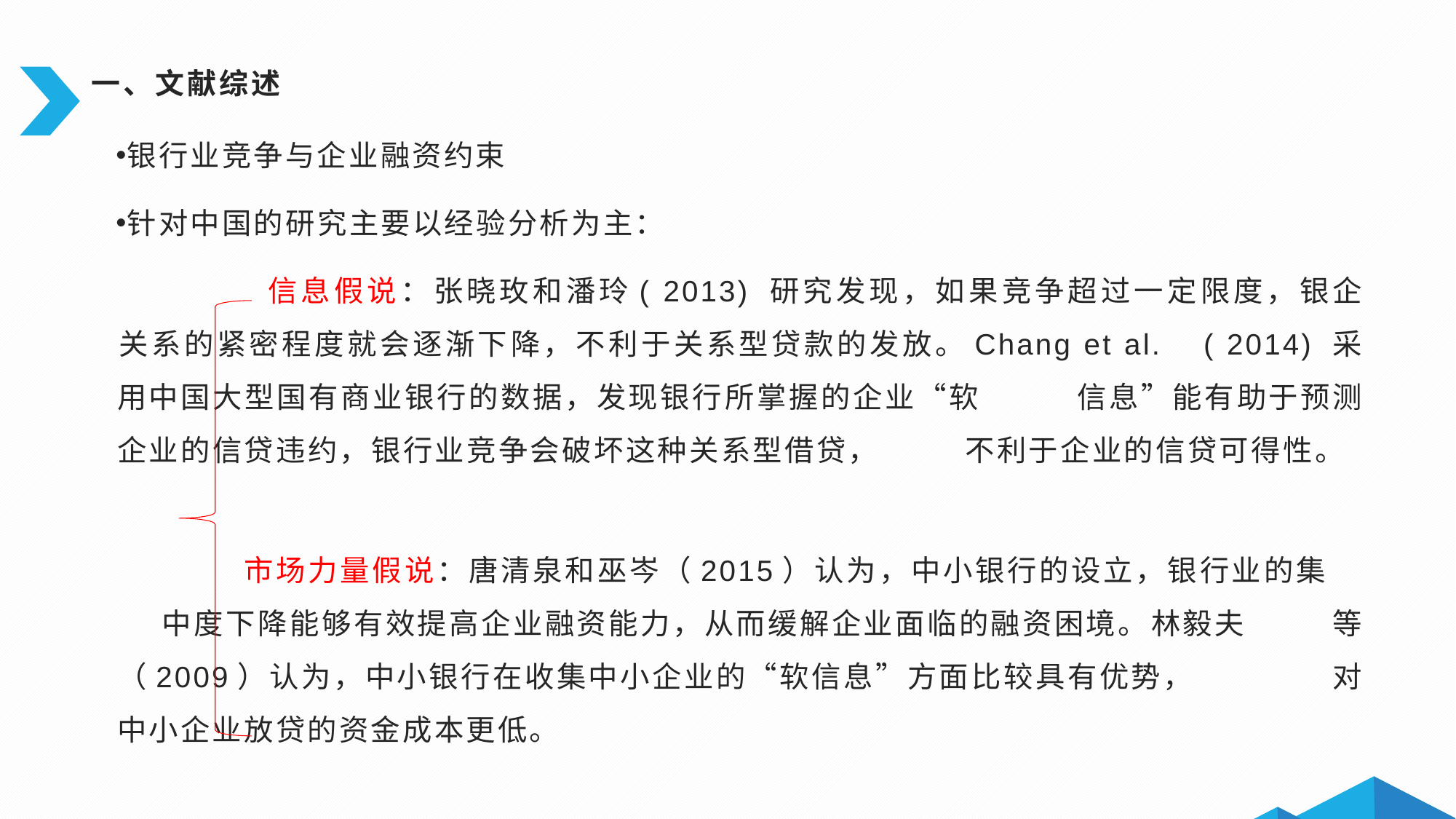

# 一、文献综述

银行业竞争与企业融资约束
针对中国的研究主要以经验分析为主：
              信息假说：张晓玫和潘玲( 2013) 研究发现，如果竞争超过一定限度，银企		关系的紧密程度就会逐渐下降，不利于关系型贷款的发放。Chang et al. 		( 2014) 采用中国大型国有商业银行的数据，发现银行所掌握的企业“软		信息”能有助于预测企业的信贷违约，银行业竞争会破坏这种关系型借贷，		不利于企业的信贷可得性。
             市场力量假说：唐清泉和巫岑（2015）认为，中小银行的设立，银行业的集    	     中度下降能够有效提高企业融资能力，从而缓解企业面临的融资困境。林毅夫	     等（2009）认为，中小银行在收集中小企业的“软信息”方面比较具有优势，	     对中小企业放贷的资金成本更低。

7